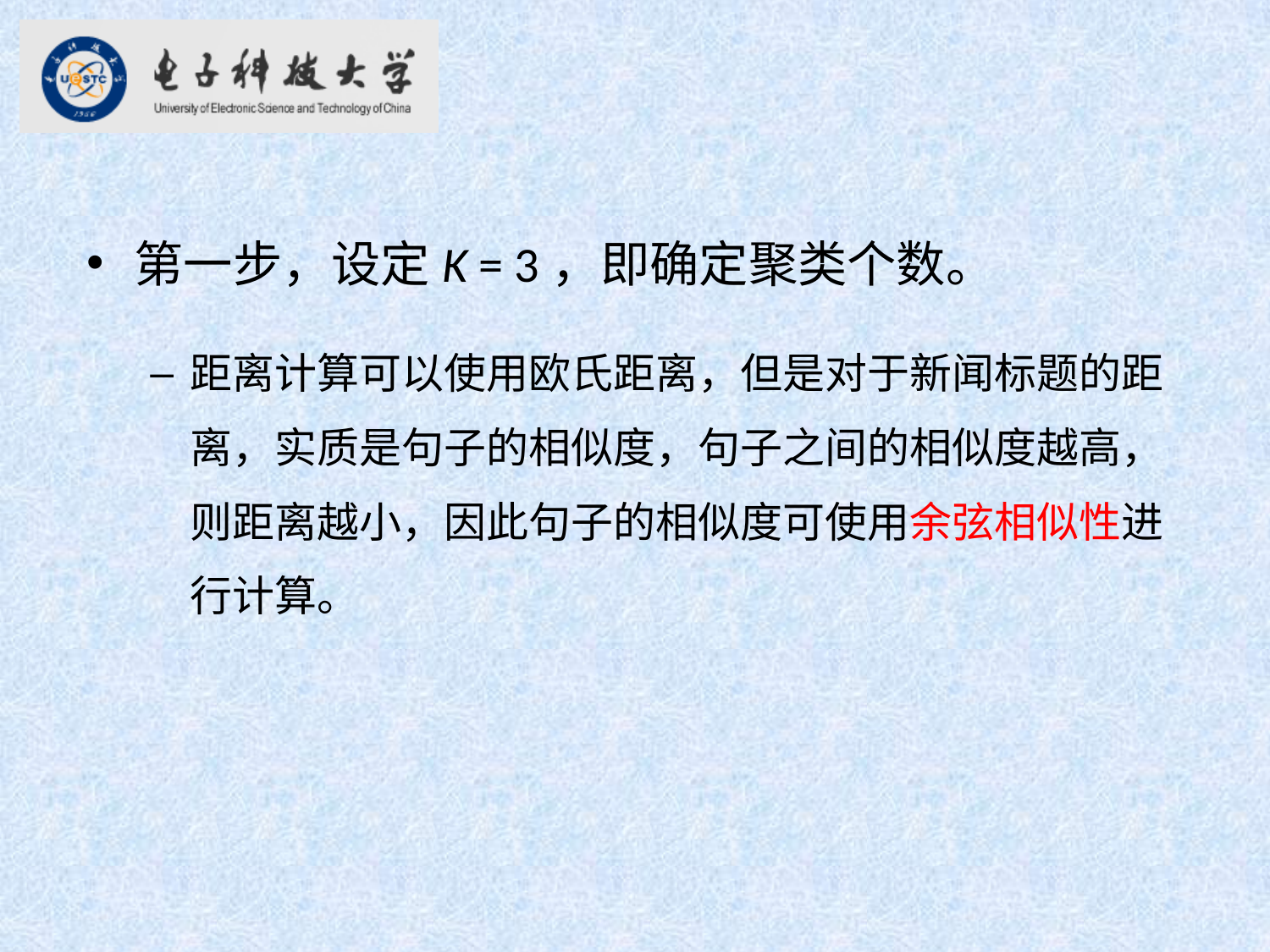

第一步，设定K = 3，即确定聚类个数。
距离计算可以使用欧氏距离，但是对于新闻标题的距离，实质是句子的相似度，句子之间的相似度越高，则距离越小，因此句子的相似度可使用余弦相似性进行计算。